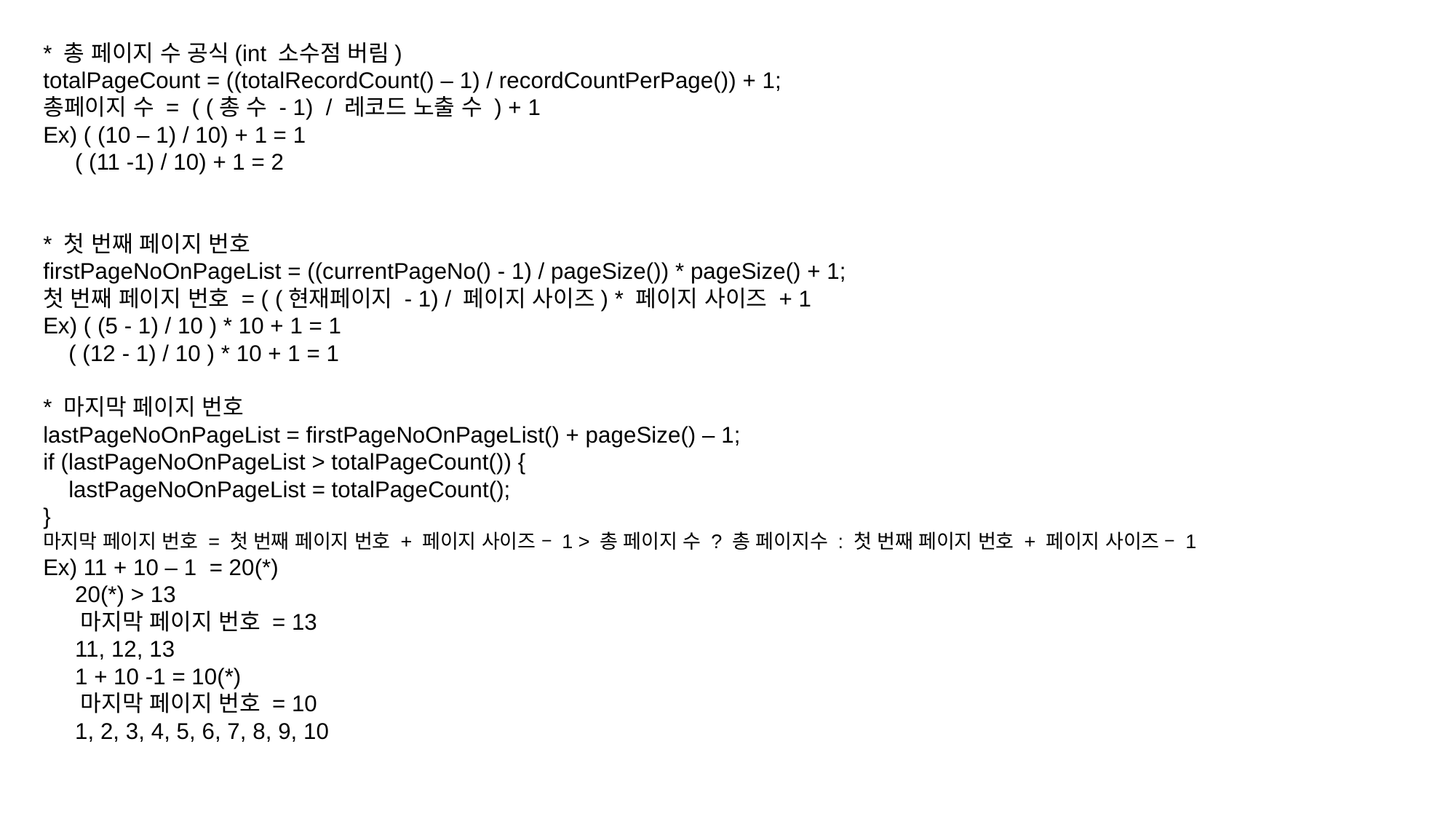

* 총 페이지 수 공식(int 소수점 버림)
totalPageCount = ((totalRecordCount() – 1) / recordCountPerPage()) + 1;
총페이지 수 =  ( (총 수 - 1)  / 레코드 노출 수 ) + 1
Ex) ( (10 – 1) / 10) + 1 = 1
     ( (11 -1) / 10) + 1 = 2

* 첫 번째 페이지 번호
firstPageNoOnPageList = ((currentPageNo() - 1) / pageSize()) * pageSize() + 1;
첫 번째 페이지 번호 = ( (현재페이지 - 1) / 페이지 사이즈) * 페이지 사이즈 + 1
Ex) ( (5 - 1) / 10 ) * 10 + 1 = 1
    ( (12 - 1) / 10 ) * 10 + 1 = 1

* 마지막 페이지 번호
lastPageNoOnPageList = firstPageNoOnPageList() + pageSize() – 1;
if (lastPageNoOnPageList > totalPageCount()) {
    lastPageNoOnPageList = totalPageCount();
}
마지막 페이지 번호 = 첫 번째 페이지 번호 + 페이지 사이즈 – 1 > 총 페이지 수 ? 총 페이지수 : 첫 번째 페이지 번호 + 페이지 사이즈 – 1
Ex) 11 + 10 – 1  = 20(*)
     20(*) > 13
     마지막 페이지 번호 = 13
     11, 12, 13
     1 + 10 -1 = 10(*)
     마지막 페이지 번호 = 10
     1, 2, 3, 4, 5, 6, 7, 8, 9, 10